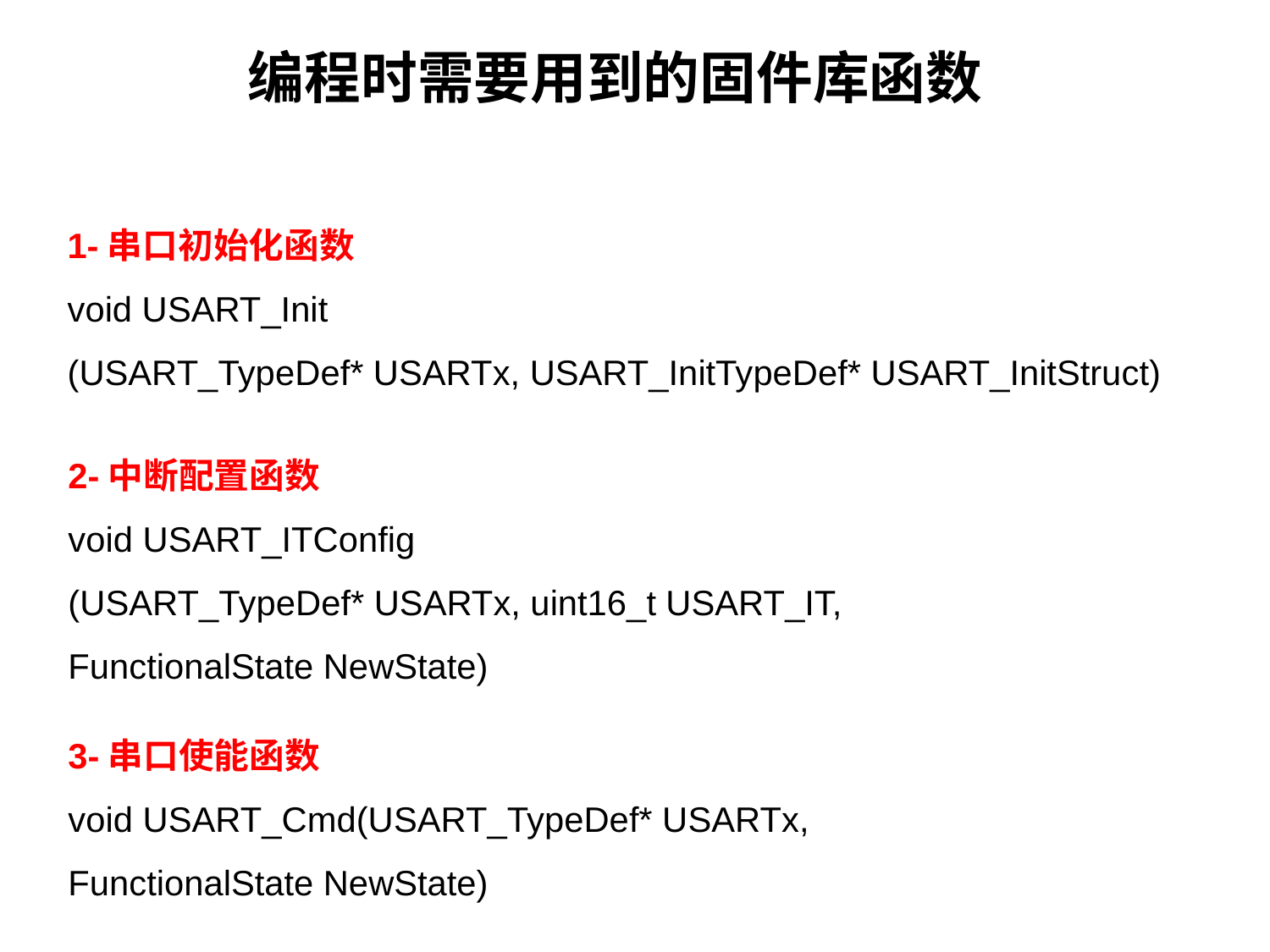

编程时需要用到的固件库函数
1-串口初始化函数
void USART_Init
(USART_TypeDef* USARTx, USART_InitTypeDef* USART_InitStruct)
2-中断配置函数
void USART_ITConfig
(USART_TypeDef* USARTx, uint16_t USART_IT,
FunctionalState NewState)
3-串口使能函数
void USART_Cmd(USART_TypeDef* USARTx,
FunctionalState NewState)